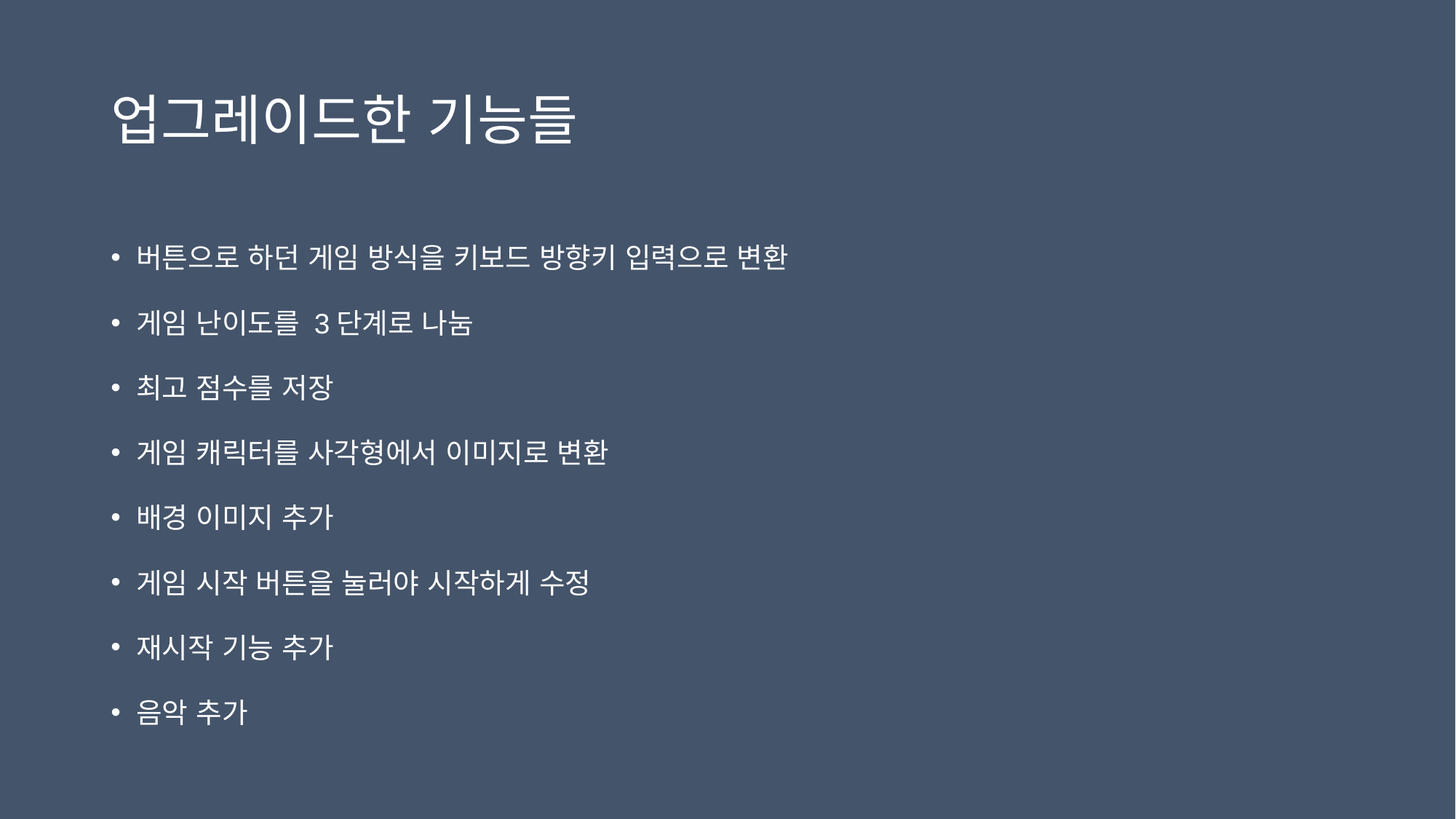

# 업그레이드한 기능들
버튼으로 하던 게임 방식을 키보드 방향키 입력으로 변환
게임 난이도를 3단계로 나눔
최고 점수를 저장
게임 캐릭터를 사각형에서 이미지로 변환
배경 이미지 추가
게임 시작 버튼을 눌러야 시작하게 수정
재시작 기능 추가
음악 추가